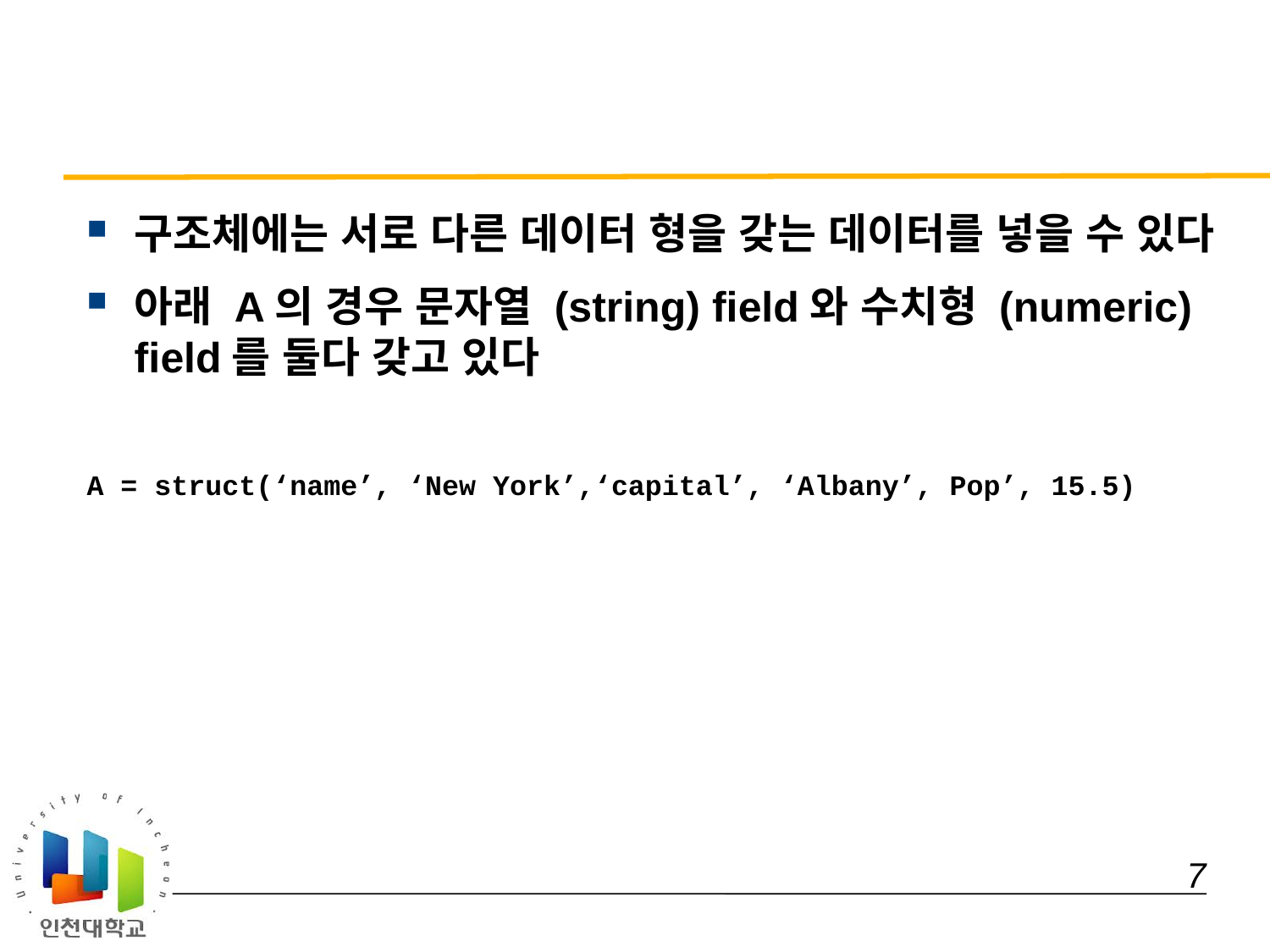

#
구조체에는 서로 다른 데이터 형을 갖는 데이터를 넣을 수 있다
아래 A의 경우 문자열 (string) field와 수치형 (numeric) field를 둘다 갖고 있다

A = struct(‘name’, ‘New York’,‘capital’, ‘Albany’, Pop’, 15.5)

 7